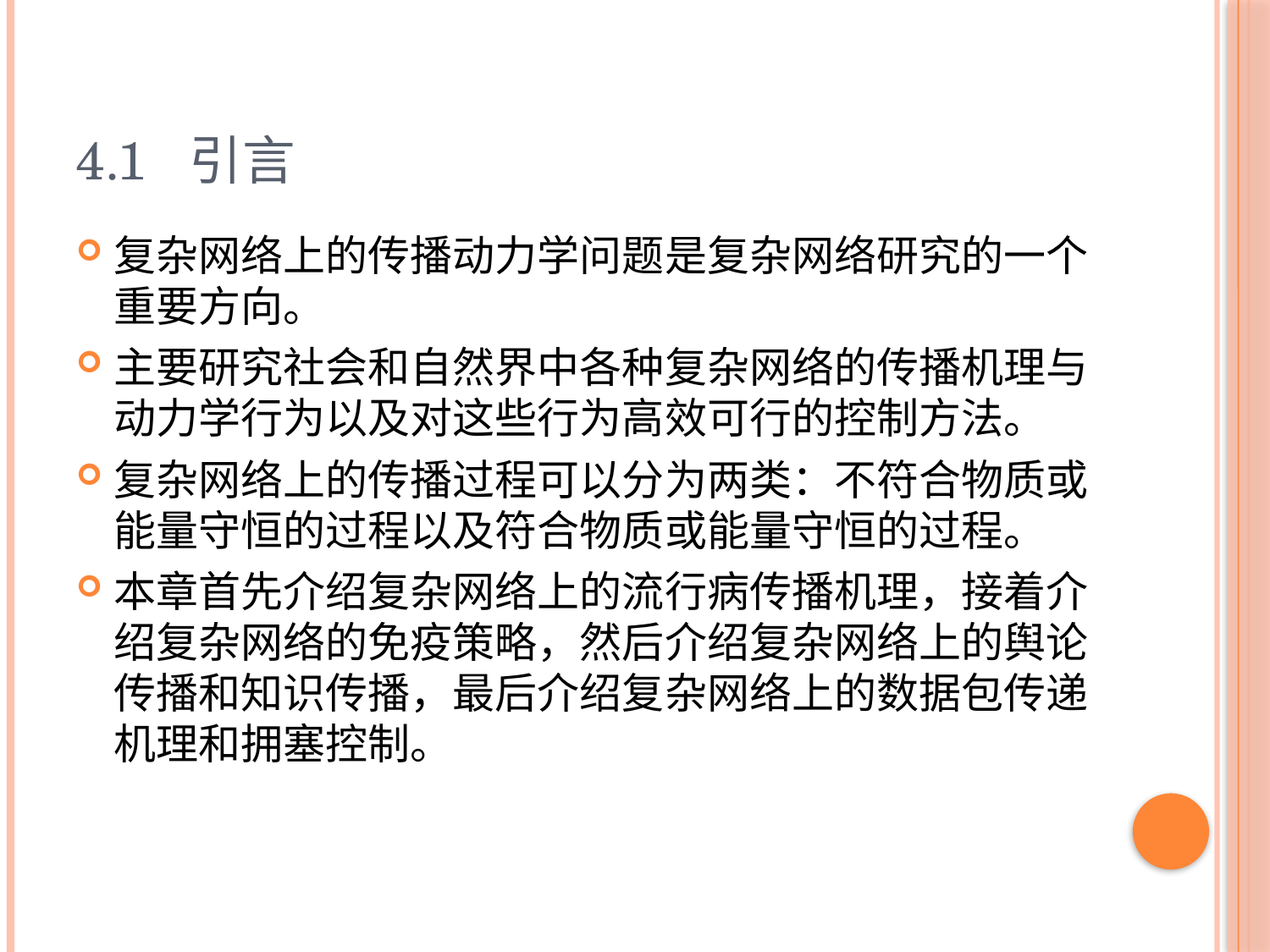

# 4.1  引言
复杂网络上的传播动力学问题是复杂网络研究的一个重要方向。
主要研究社会和自然界中各种复杂网络的传播机理与动力学行为以及对这些行为高效可行的控制方法。
复杂网络上的传播过程可以分为两类：不符合物质或能量守恒的过程以及符合物质或能量守恒的过程。
本章首先介绍复杂网络上的流行病传播机理，接着介绍复杂网络的免疫策略，然后介绍复杂网络上的舆论传播和知识传播，最后介绍复杂网络上的数据包传递机理和拥塞控制。